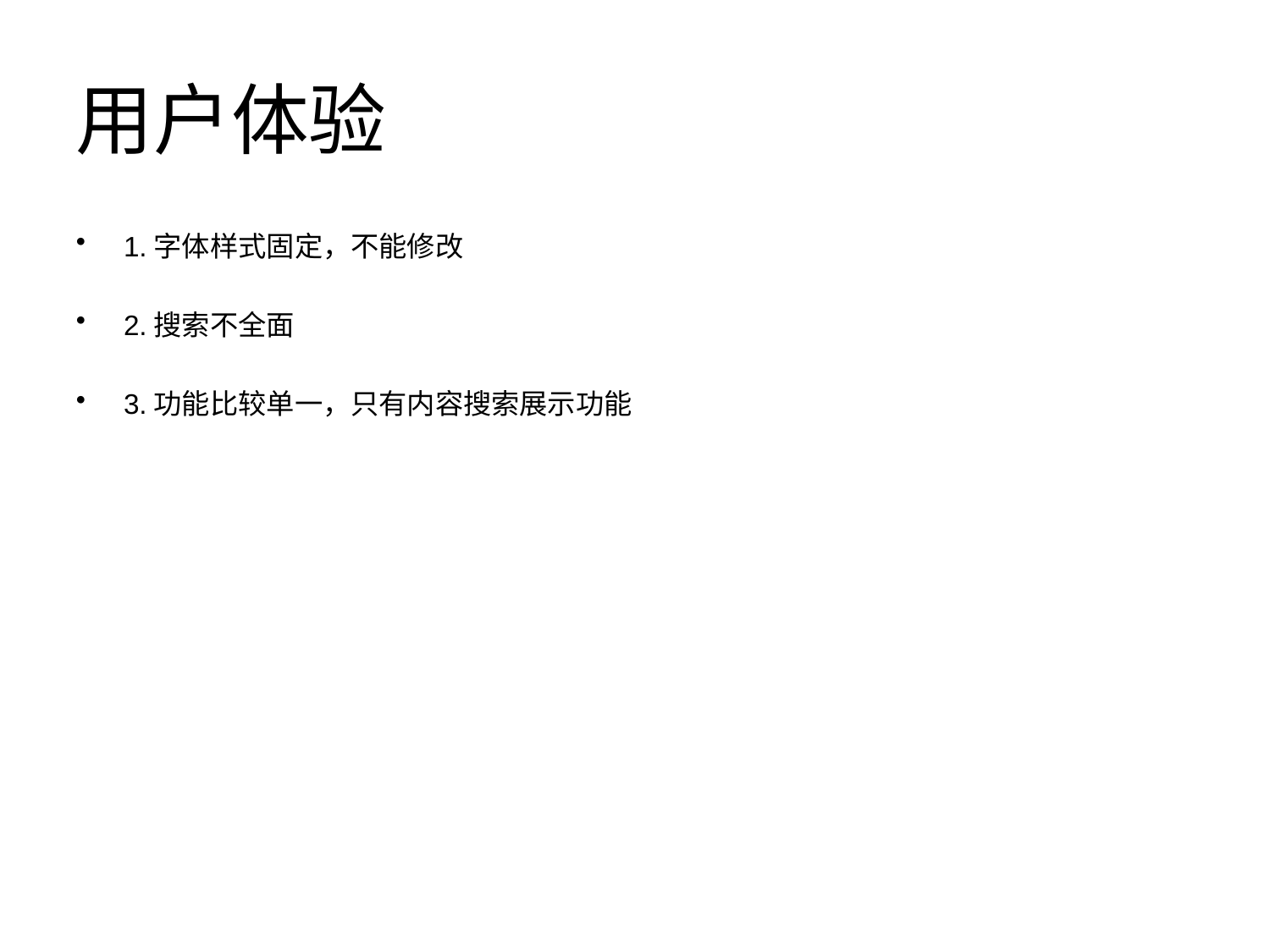

# 用户体验
1.字体样式固定，不能修改

2.搜索不全面

3.功能比较单一，只有内容搜索展示功能